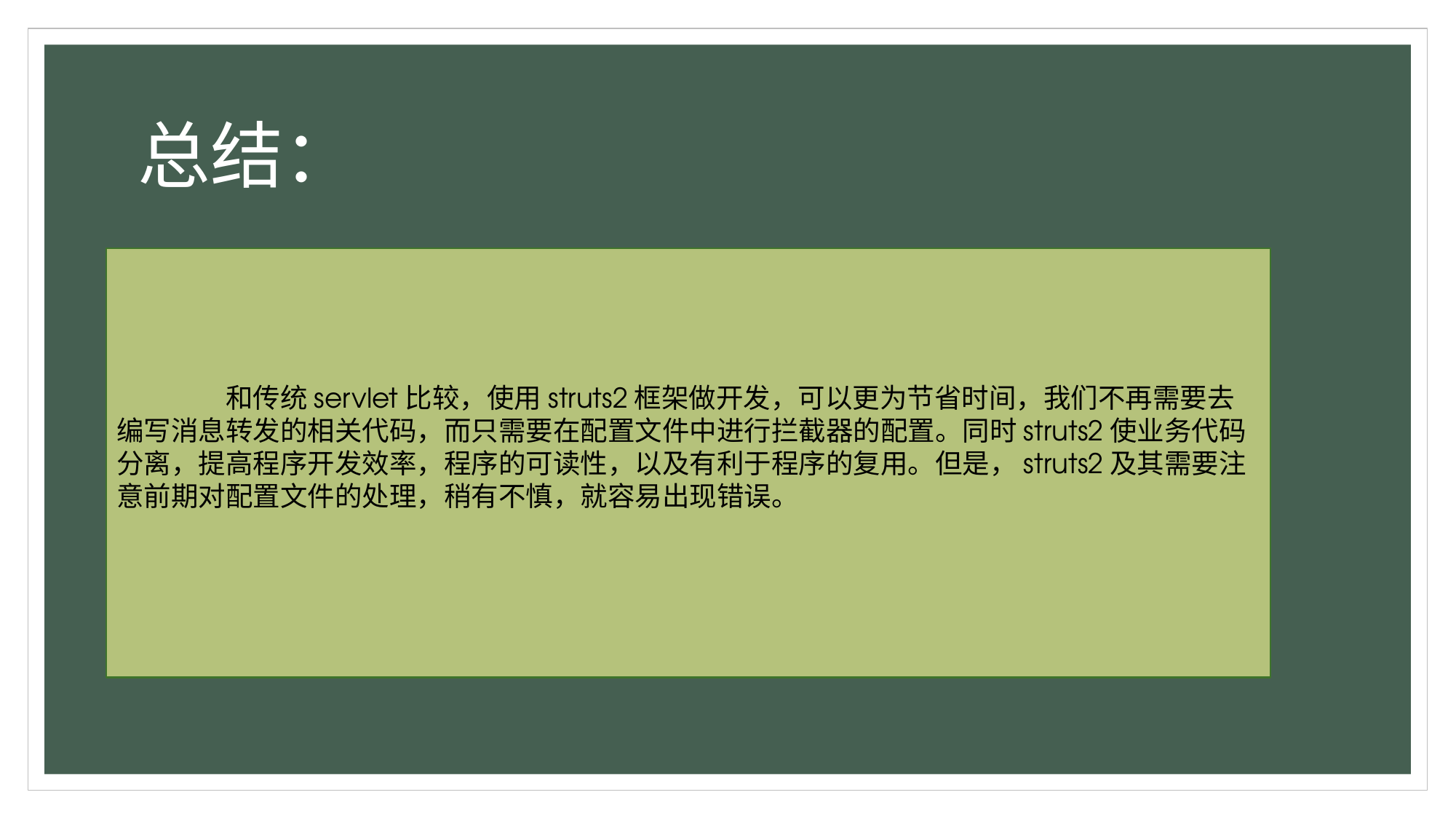

# 总结：
	和传统servlet比较，使用struts2框架做开发，可以更为节省时间，我们不再需要去编写消息转发的相关代码，而只需要在配置文件中进行拦截器的配置。同时struts2使业务代码分离，提高程序开发效率，程序的可读性，以及有利于程序的复用。但是，struts2及其需要注意前期对配置文件的处理，稍有不慎，就容易出现错误。